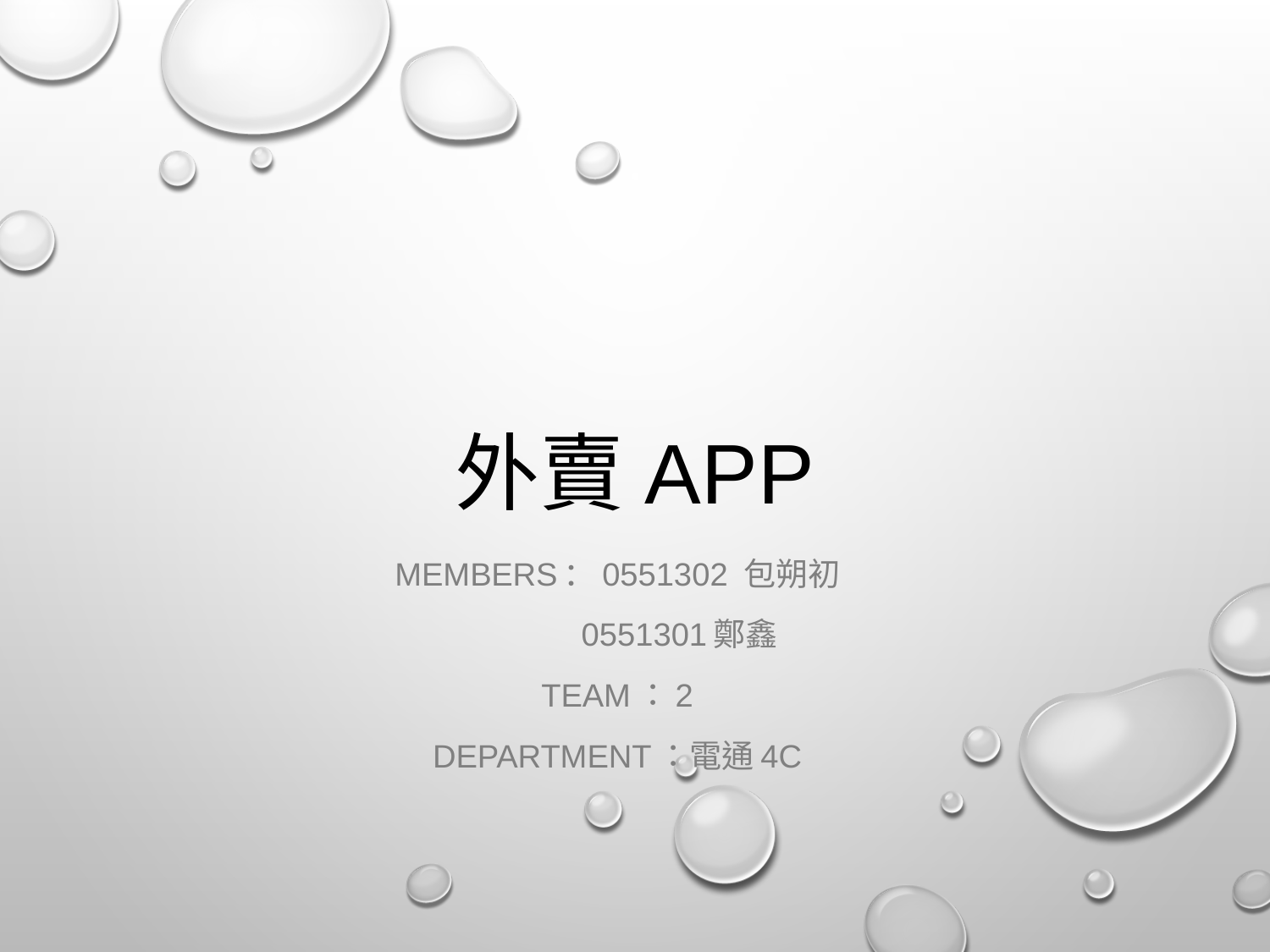

# 外賣APP
Members：0551302 包朔初
              0551301鄭鑫
Team：2
Department：電通4C